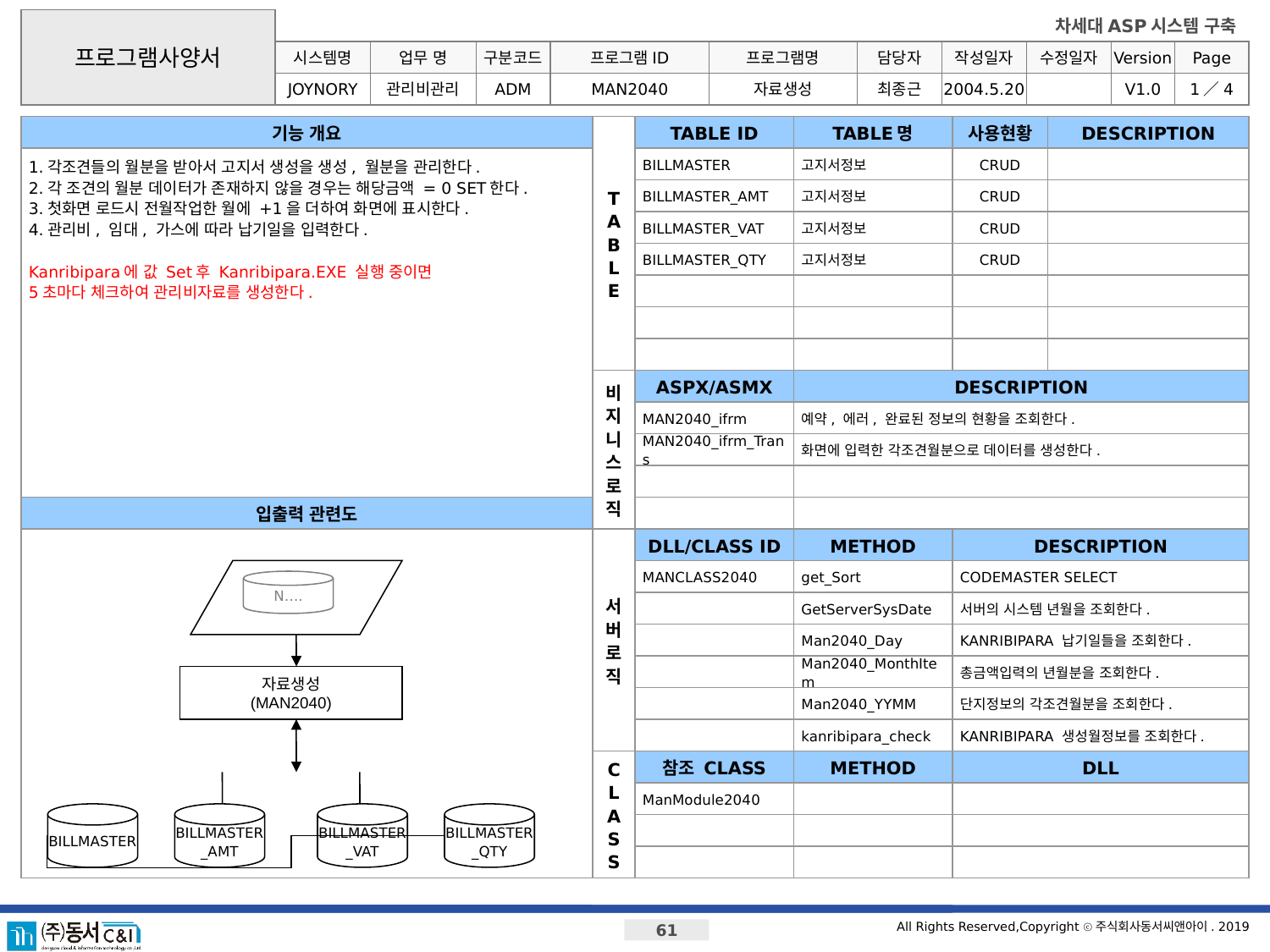

프로그램사양서
시스템명
업무 명
구분코드
프로그램ID
프로그램명
JOYNORY
관리비관리
ADM
MAN2040
자료생성
최종근
2004.5.20

V1.0
1／4
기능 개요
T
A
B
L
E
TABLE ID
TABLE명
사용현황
DESCRIPTION
1.각조견들의 월분을 받아서 고지서 생성을 생성, 월분을 관리한다.
2.각 조견의 월분 데이터가 존재하지 않을 경우는 해당금액 = 0 SET한다.
3.첫화면 로드시 전월작업한 월에 +1을 더하여 화면에 표시한다.
4.관리비, 임대, 가스에 따라 납기일을 입력한다.

Kanribipara에 값 Set후 Kanribipara.EXE 실행 중이면
5초마다 체크하여 관리비자료를 생성한다.

BILLMASTER
고지서정보
CRUD

BILLMASTER_AMT
고지서정보
CRUD

BILLMASTER_VAT
고지서정보
CRUD

BILLMASTER_QTY
고지서정보
CRUD

비지니스로직
ASPX/ASMX
DESCRIPTION
MAN2040_ifrm
예약, 에러, 완료된 정보의 현황을 조회한다.
MAN2040_ifrm_Trans
화면에 입력한 각조견월분으로 데이터를 생성한다.

입출력 관련도

서버로직
DLL/CLASS ID
METHOD
DESCRIPTION

MANCLASS2040
get_Sort
CODEMASTER SELECT
N….

GetServerSysDate
서버의 시스템 년월을 조회한다.

Man2040_Day
KANRIBIPARA 납기일들을 조회한다.

Man2040_MonthItem
총금액입력의 년월분을 조회한다.
자료생성
(MAN2040)

Man2040_YYMM
단지정보의 각조견월분을 조회한다.

kanribipara_check
KANRIBIPARA 생성월정보를 조회한다.
C
L
A
S
S
참조 CLASS
METHOD
DLL

ManModule2040

BILLMASTER
BILLMASTER
_AMT
BILLMASTER
_VAT
BILLMASTER
_QTY